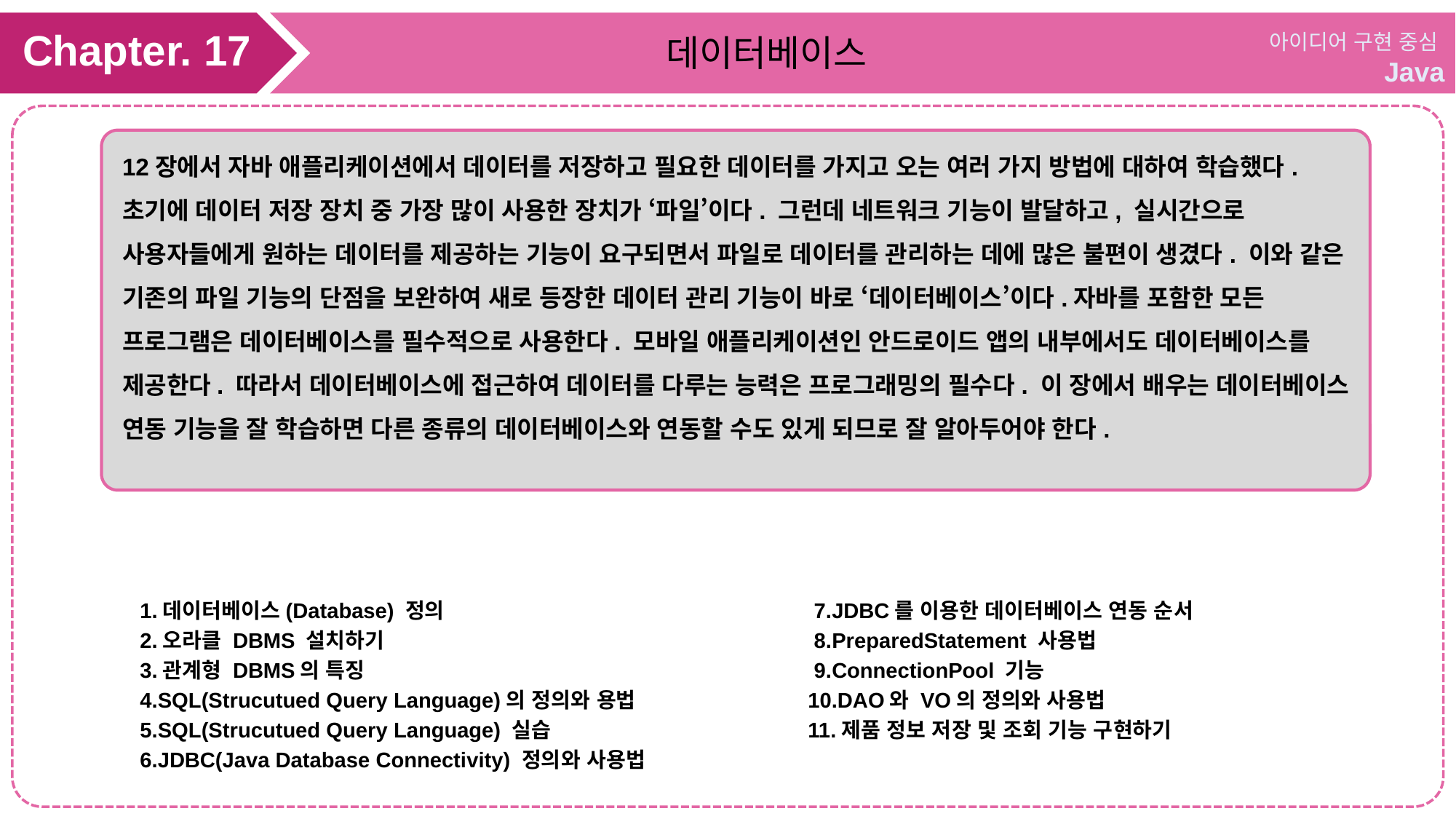

Chapter. 17
아이디어 구현 중심
Java
데이터베이스

12장에서 자바 애플리케이션에서 데이터를 저장하고 필요한 데이터를 가지고 오는 여러 가지 방법에 대하여 학습했다. 초기에 데이터 저장 장치 중 가장 많이 사용한 장치가 ‘파일’이다. 그런데 네트워크 기능이 발달하고, 실시간으로 사용자들에게 원하는 데이터를 제공하는 기능이 요구되면서 파일로 데이터를 관리하는 데에 많은 불편이 생겼다. 이와 같은 기존의 파일 기능의 단점을 보완하여 새로 등장한 데이터 관리 기능이 바로 ‘데이터베이스’이다.자바를 포함한 모든 프로그램은 데이터베이스를 필수적으로 사용한다. 모바일 애플리케이션인 안드로이드 앱의 내부에서도 데이터베이스를 제공한다. 따라서 데이터베이스에 접근하여 데이터를 다루는 능력은 프로그래밍의 필수다. 이 장에서 배우는 데이터베이스 연동 기능을 잘 학습하면 다른 종류의 데이터베이스와 연동할 수도 있게 되므로 잘 알아두어야 한다.
1.데이터베이스(Database) 정의
2.오라클 DBMS 설치하기
3.관계형 DBMS의 특징
4.SQL(Strucutued Query Language)의 정의와 용법
5.SQL(Strucutued Query Language) 실습
6.JDBC(Java Database Connectivity) 정의와 사용법
 7.JDBC를 이용한 데이터베이스 연동 순서
 8.PreparedStatement 사용법
 9.ConnectionPool 기능
10.DAO와 VO의 정의와 사용법
11.제품 정보 저장 및 조회 기능 구현하기